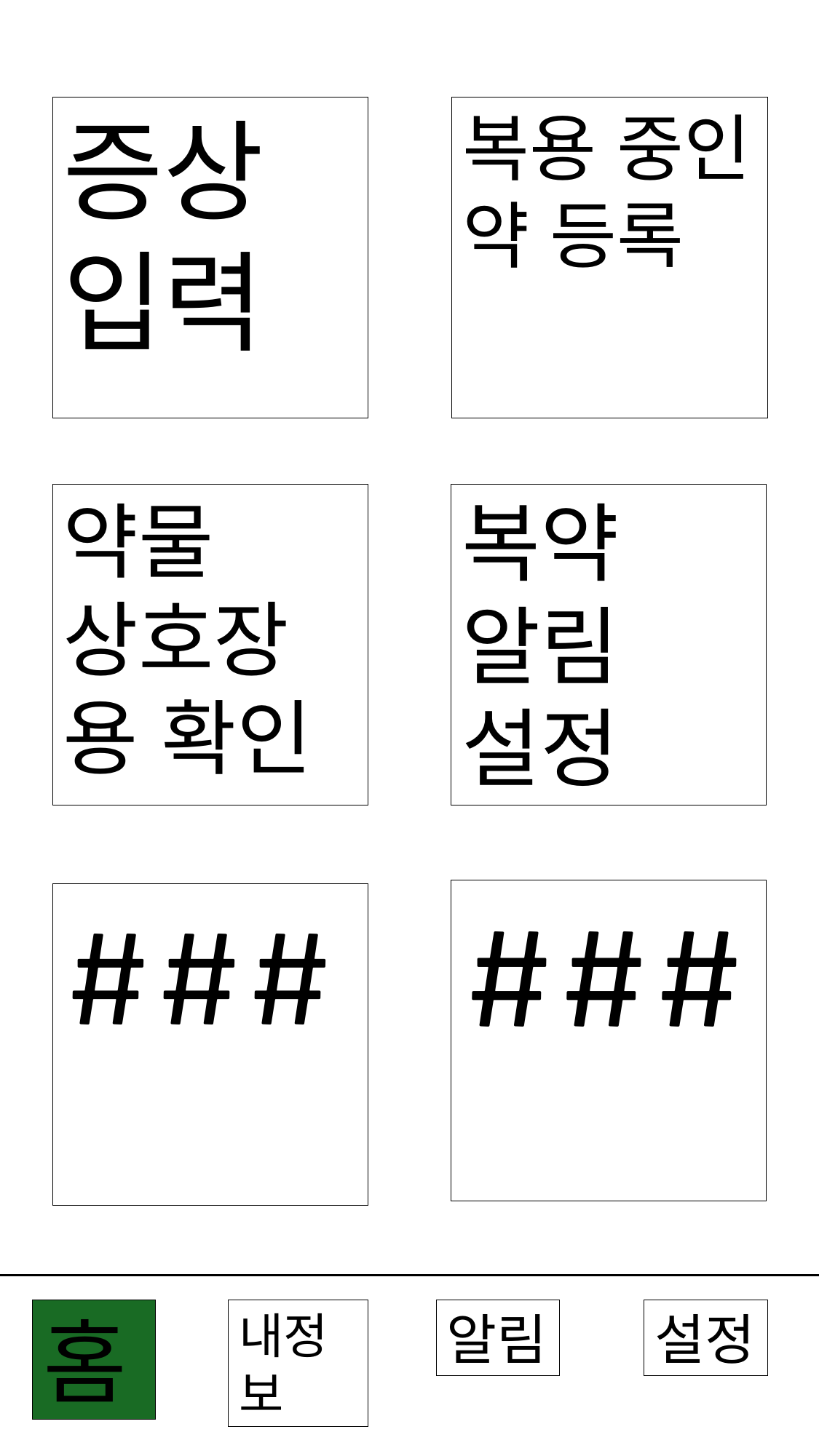

증상입력
복용 중인 약 등록

복약 알림 설정
약물 상호장용 확인
###
###
내정보
알림
홈
설정